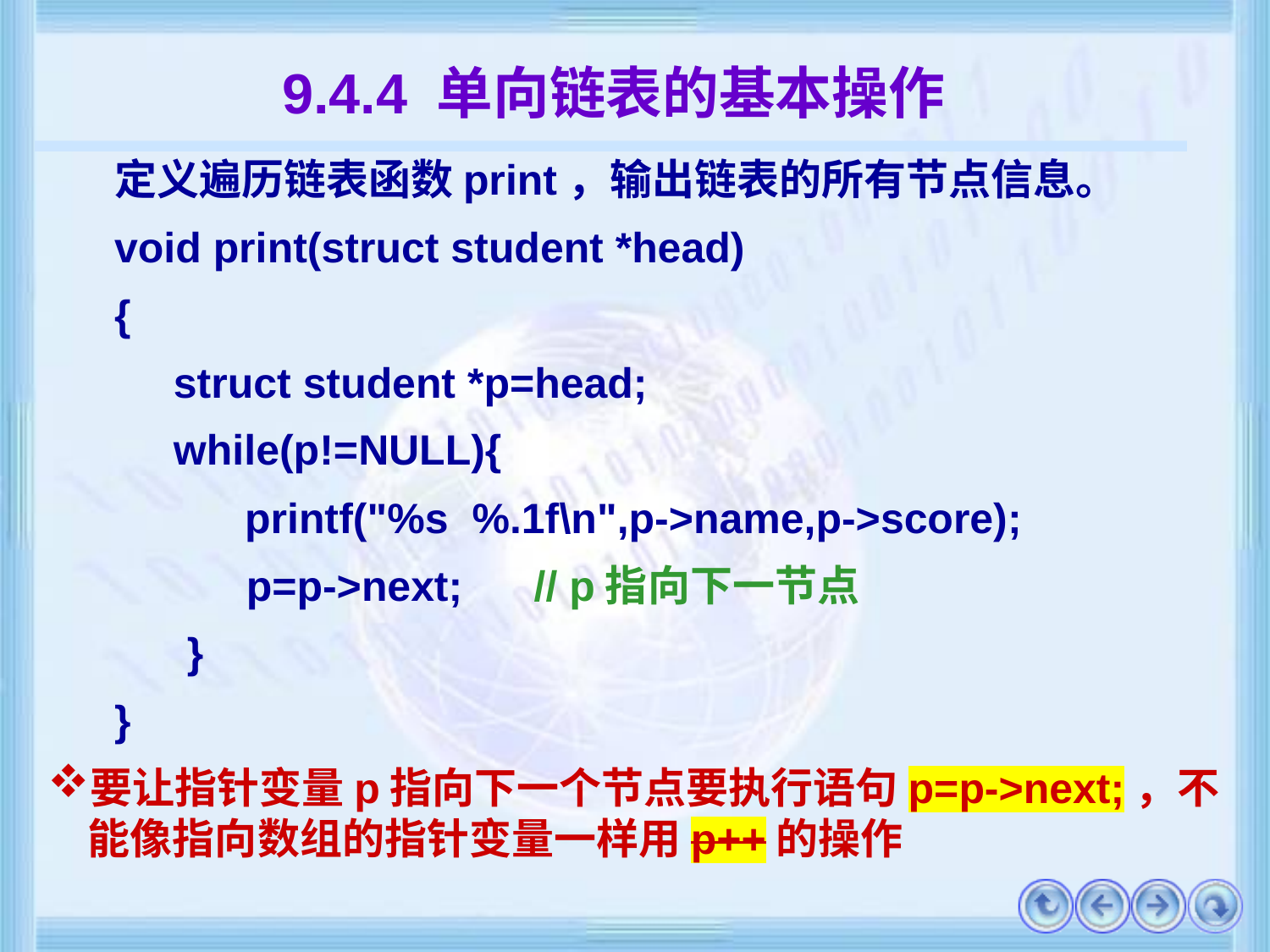

# 9.4.4 单向链表的基本操作
定义遍历链表函数print，输出链表的所有节点信息。
void print(struct student *head)
{
     struct student *p=head;
     while(p!=NULL){
           printf("%s  %.1f\n",p->name,p->score);
	         p=p->next;      // p指向下一节点
	    }
}
要让指针变量p指向下一个节点要执行语句p=p->next;，不能像指向数组的指针变量一样用p++的操作